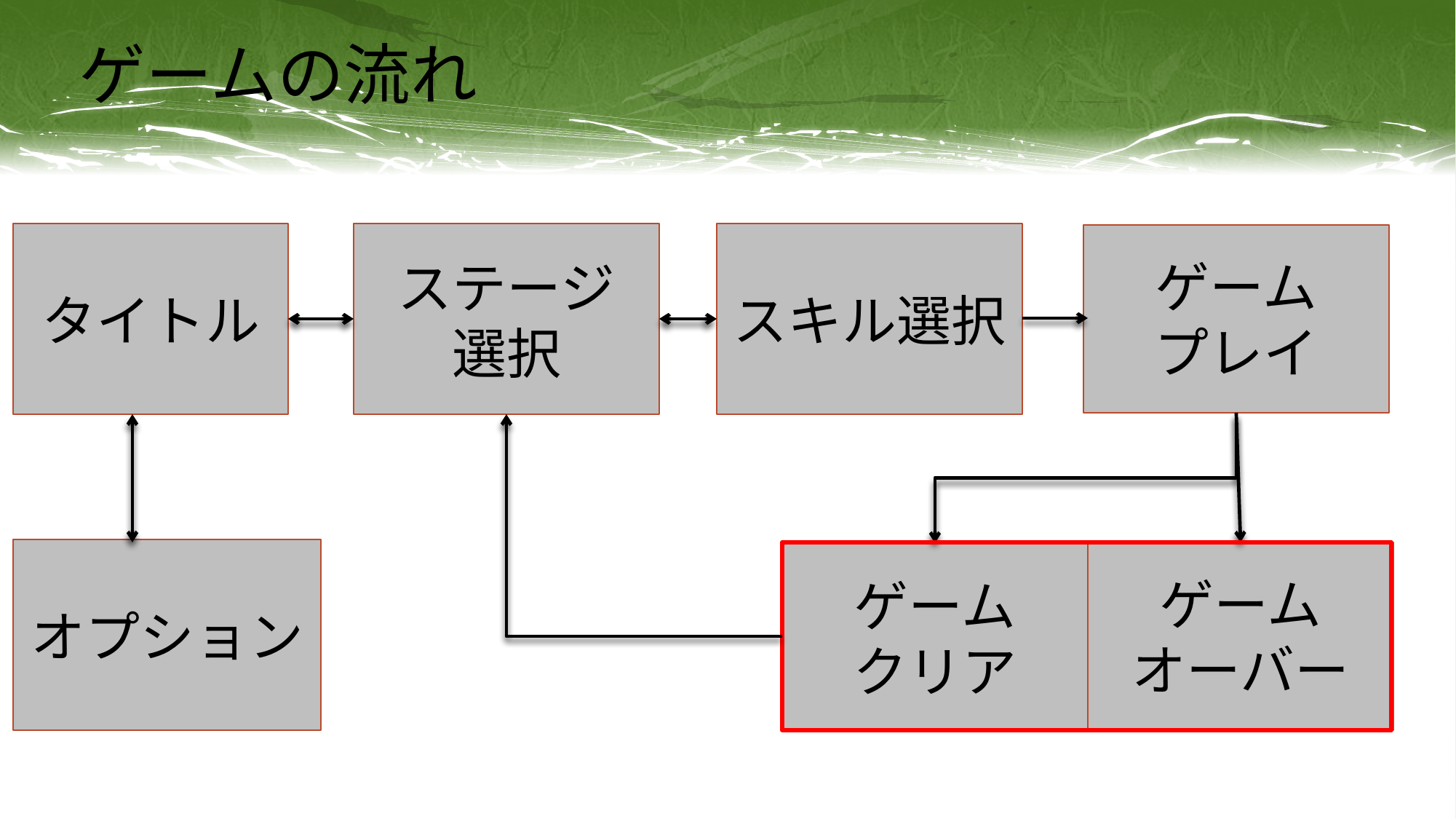

# ゲームの流れ
タイトル
ステージ
選択
スキル選択
ゲーム
プレイ
オプション

ゲーム
オーバー
ゲーム
クリア